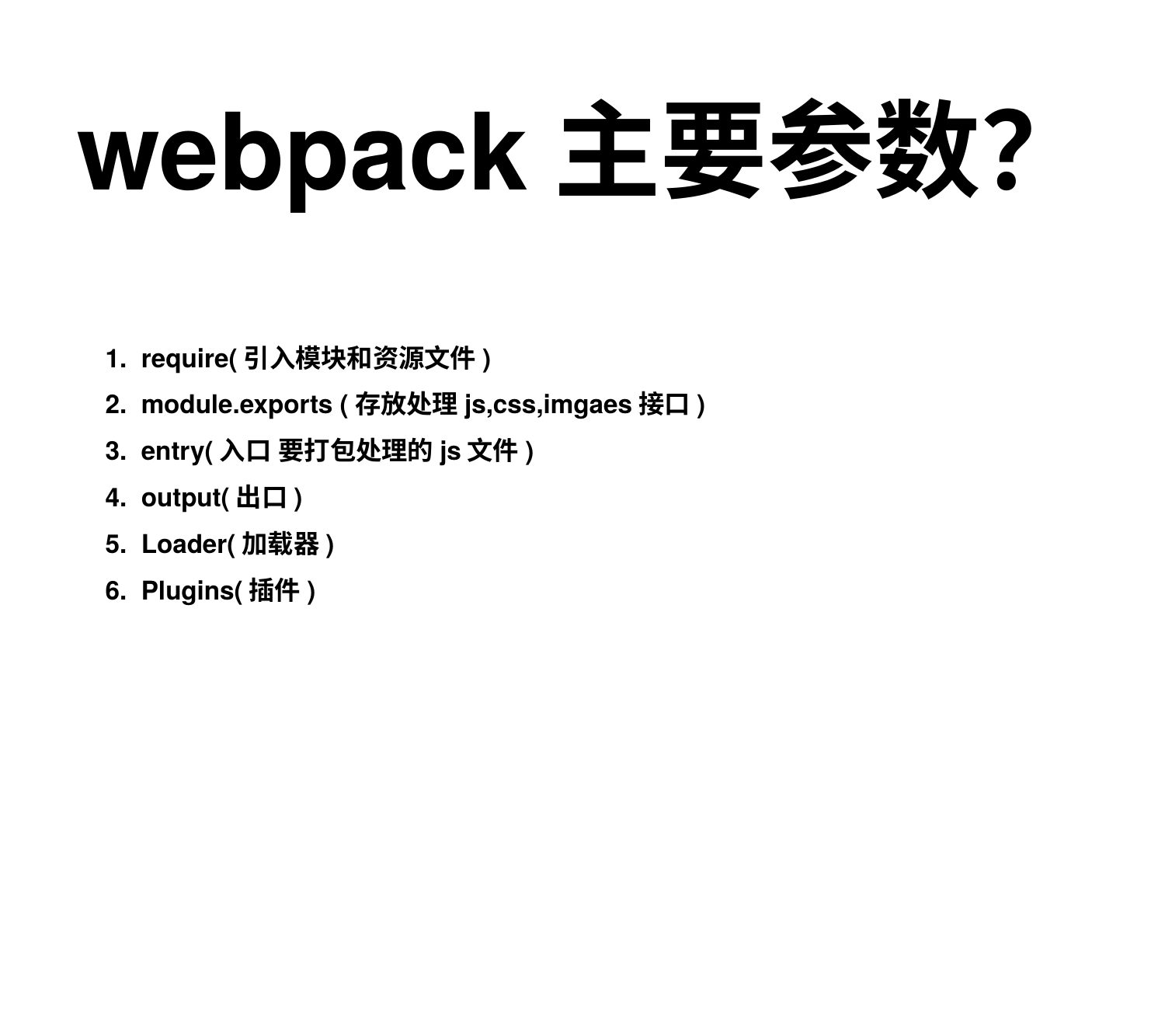

# webpack主要参数？
require(引入模块和资源文件)
module.exports (存放处理js,css,imgaes接口)
entry(入口 要打包处理的js文件)
output(出口)
Loader(加载器)
Plugins(插件)